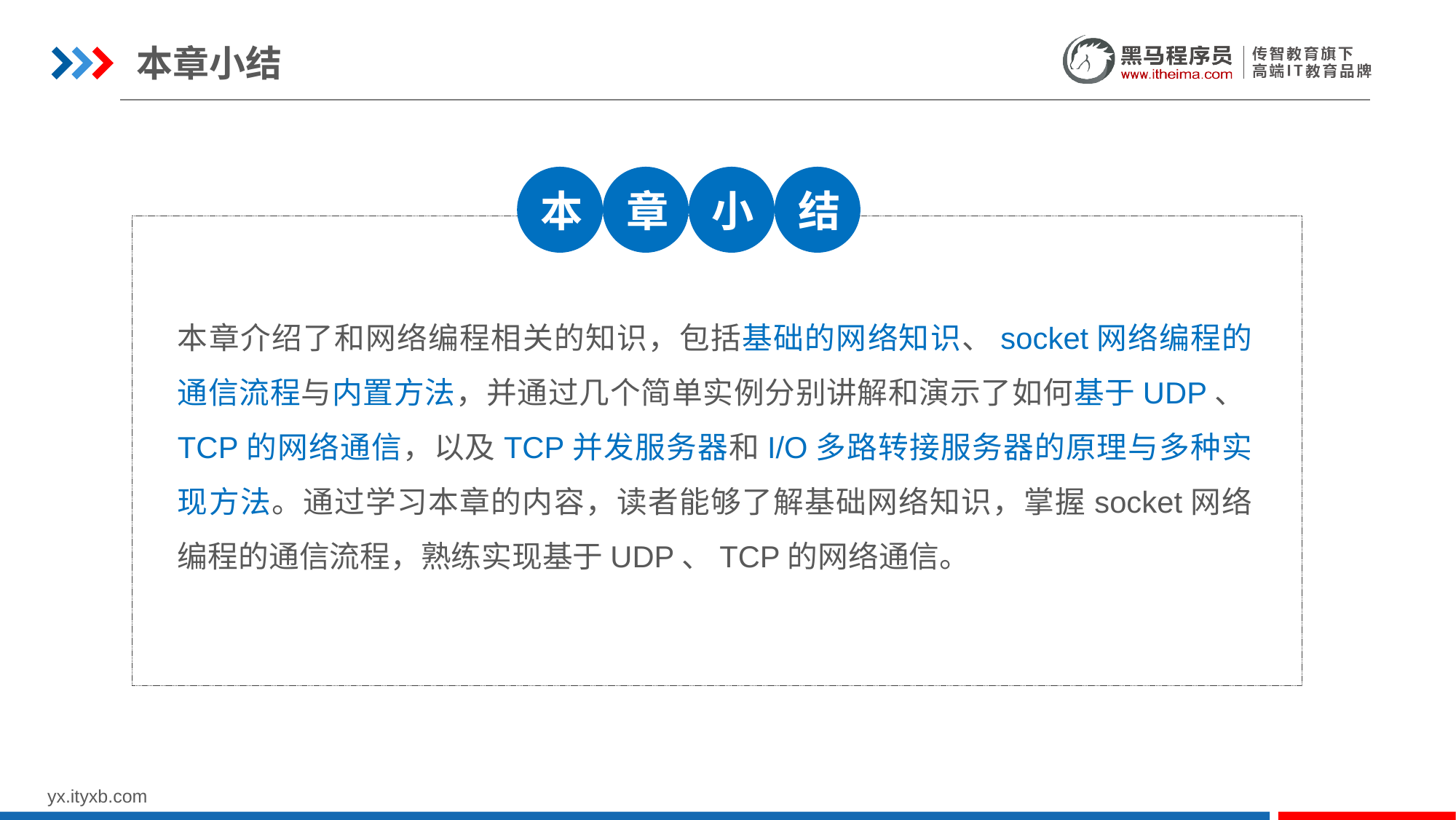

本章小结
本
章
小
结

本章介绍了和网络编程相关的知识，包括基础的网络知识、socket网络编程的通信流程与内置方法，并通过几个简单实例分别讲解和演示了如何基于UDP、TCP的网络通信，以及TCP并发服务器和I/O多路转接服务器的原理与多种实现方法。通过学习本章的内容，读者能够了解基础网络知识，掌握socket网络编程的通信流程，熟练实现基于UDP、TCP的网络通信。